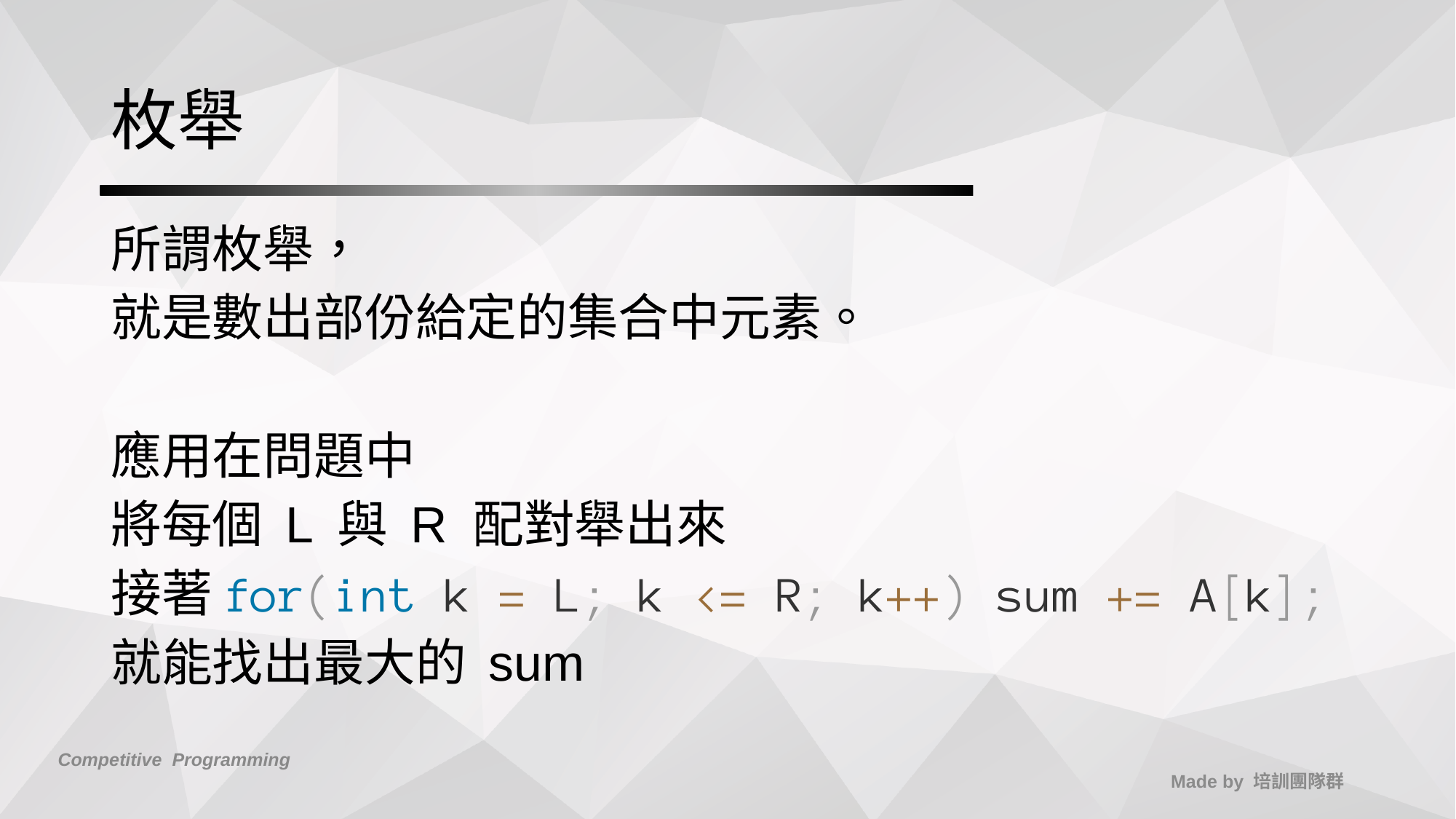

# 枚舉
所謂枚舉，
就是數出部份給定的集合中元素。

應用在問題中
將每個 L 與 R 配對舉出來
接著for(int k = L; k <= R; k++) sum += A[k];
就能找出最大的 sum